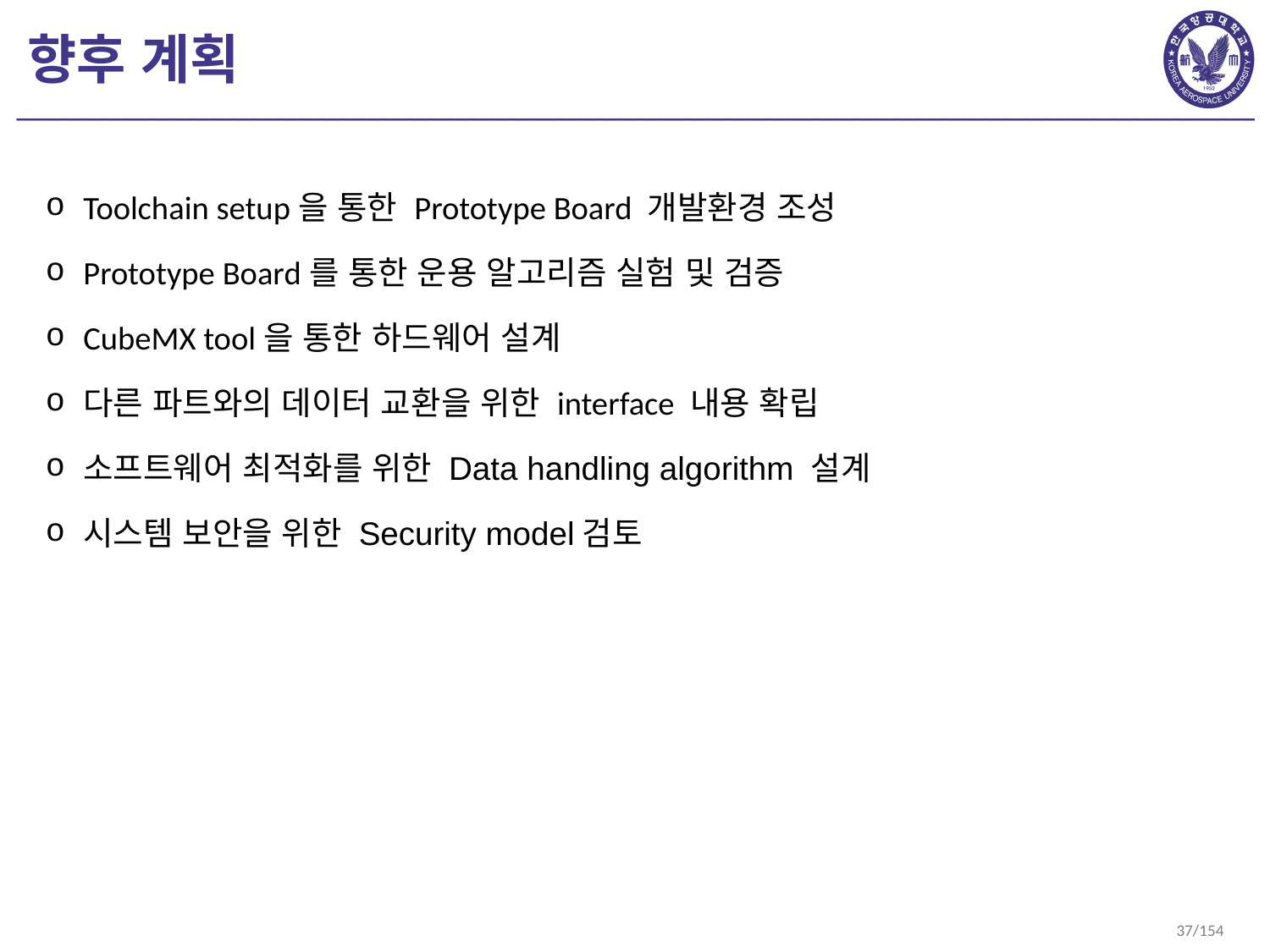

# 향후 계획
Toolchain setup을 통한 Prototype Board 개발환경 조성
Prototype Board를 통한 운용 알고리즘 실험 및 검증
CubeMX tool을 통한 하드웨어 설계
다른 파트와의 데이터 교환을 위한 interface 내용 확립
소프트웨어 최적화를 위한 Data handling algorithm 설계
시스템 보안을 위한 Security model검토